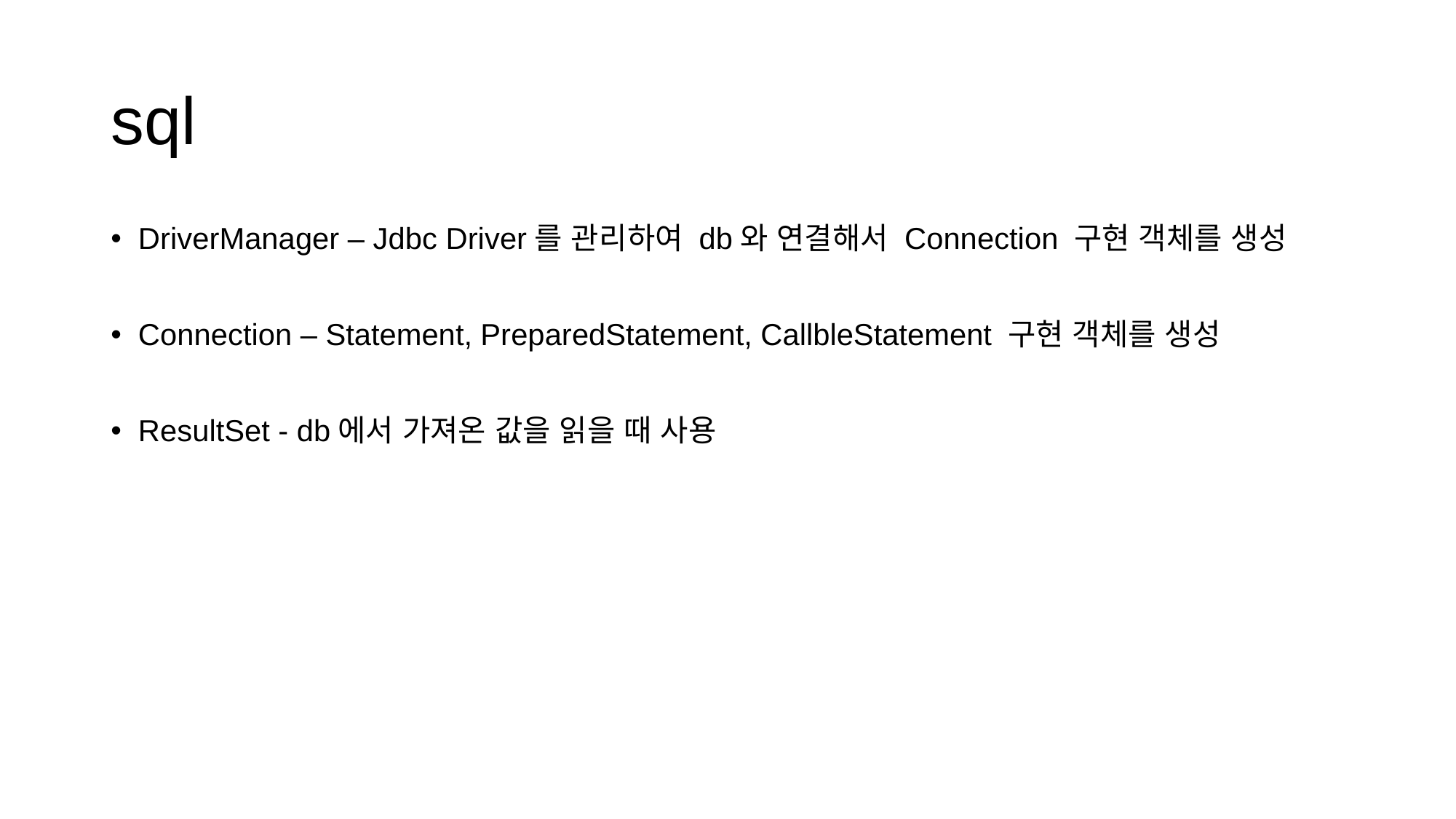

# sql
DriverManager – Jdbc Driver를 관리하여 db와 연결해서 Connection 구현 객체를 생성

Connection – Statement, PreparedStatement, CallbleStatement 구현 객체를 생성

ResultSet - db에서 가져온 값을 읽을 때 사용